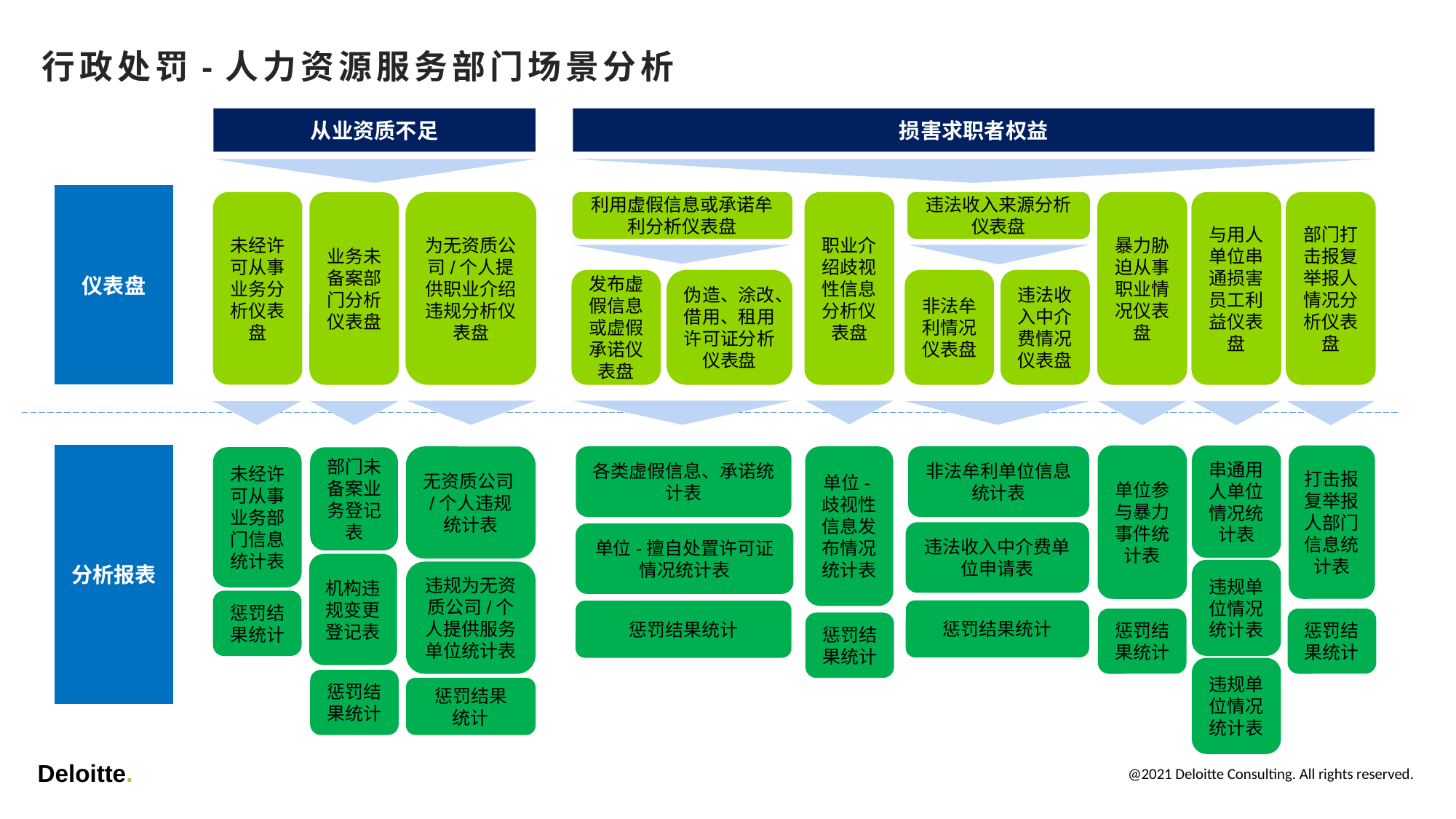

# 行政处罚-人力资源服务部门场景分析
从业资质不足
损害求职者权益

仪表盘
职业介绍歧视性信息分析仪表盘
暴力胁迫从事职业情况仪表盘
与用人单位串通损害员工利益仪表盘
部门打击报复举报人情况分析仪表盘
未经许可从事业务分析仪表盘
为无资质公司/个人提供职业介绍违规分析仪表盘
利用虚假信息或承诺牟利分析仪表盘
违法收入来源分析仪表盘
业务未备案部门分析仪表盘

发布虚假信息或虚假承诺仪表盘
非法牟利情况仪表盘
伪造、涂改、借用、租用许可证分析仪表盘
违法收入中介费情况仪表盘

单位参与暴力事件统计表
串通用人单位情况统计表
打击报复举报人部门信息统计表
分析报表
各类虚假信息、承诺统计表
单位-歧视性信息发布情况统计表
非法牟利单位信息统计表
无资质公司/个人违规统计表
未经许可从事业务部门信息统计表
部门未备案业务登记表
违法收入中介费单位申请表
单位-擅自处置许可证情况统计表
机构违规变更登记表
违规单位情况统计表
违规为无资质公司/个人提供服务单位统计表
惩罚结果统计
惩罚结果统计
惩罚结果统计
惩罚结果统计
惩罚结果统计
惩罚结果统计
违规单位情况统计表
惩罚结果统计
惩罚结果
统计